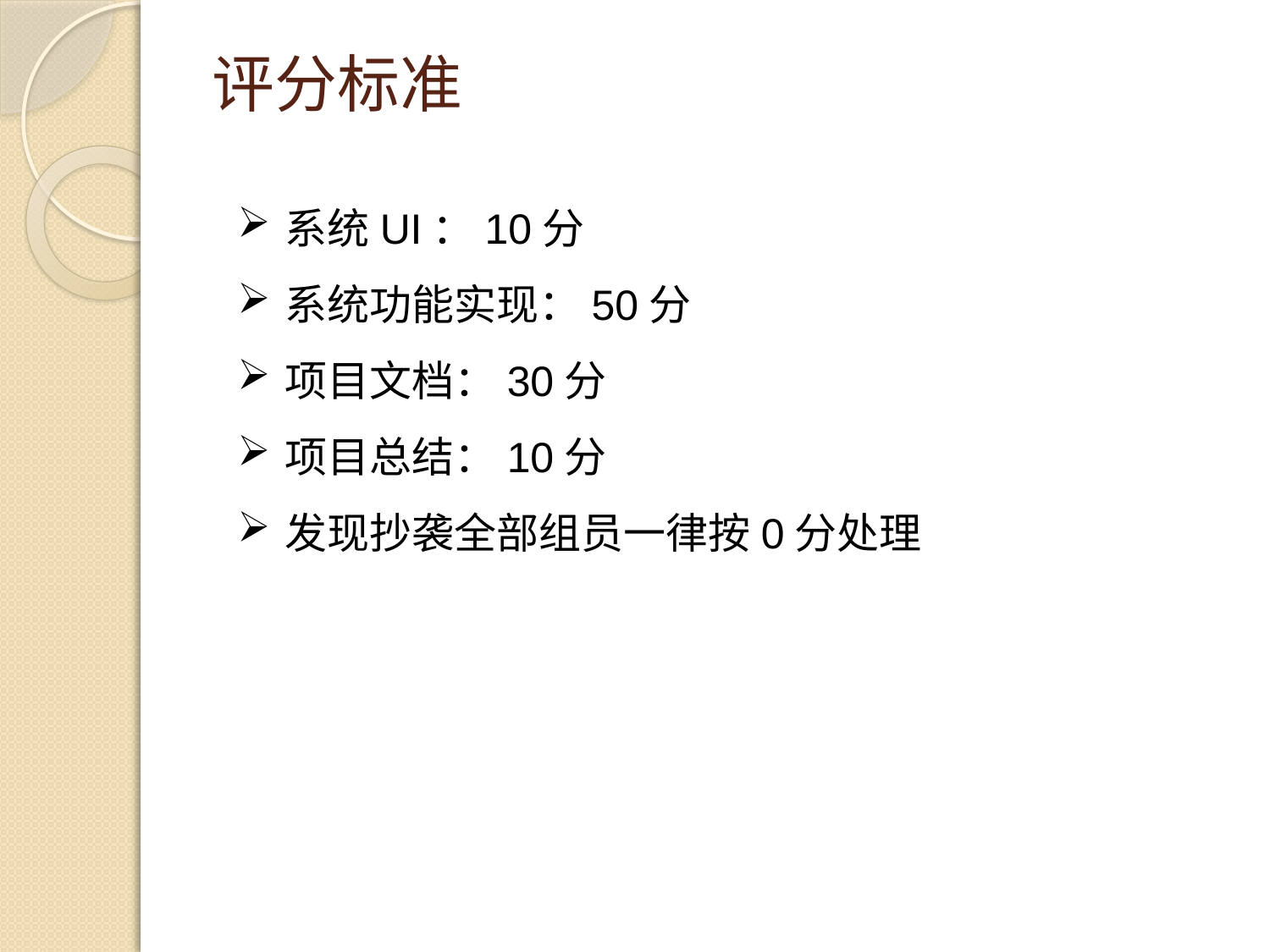

# 评分标准
系统UI：10分
系统功能实现：50分
项目文档：30分
项目总结：10分
发现抄袭全部组员一律按0分处理